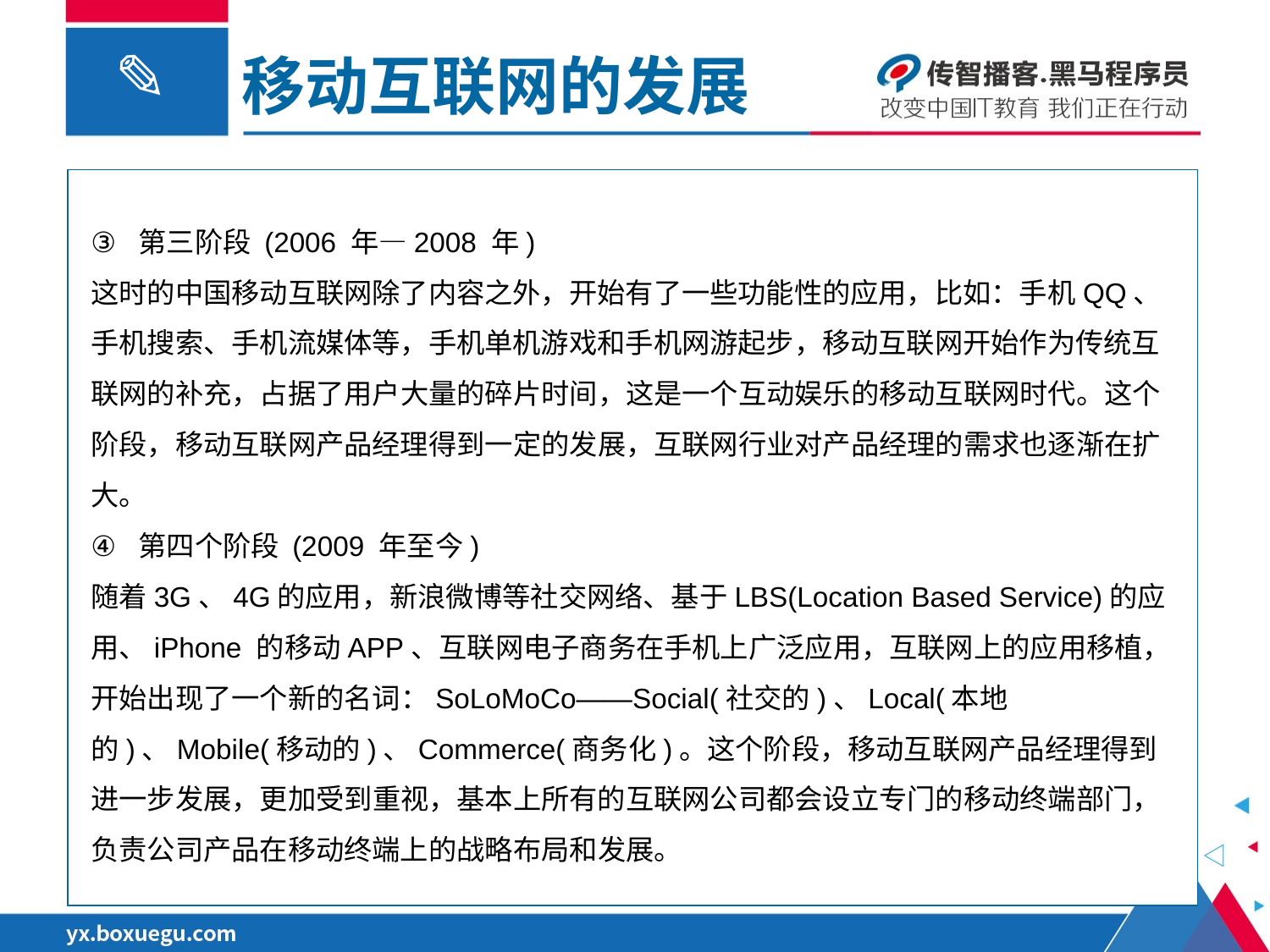

移动互联网的发展

第三阶段 (2006 年—2008 年)
这时的中国移动互联网除了内容之外，开始有了一些功能性的应用，比如：手机QQ、手机搜索、手机流媒体等，手机单机游戏和手机网游起步，移动互联网开始作为传统互联网的补充，占据了用户大量的碎片时间，这是一个互动娱乐的移动互联网时代。这个阶段，移动互联网产品经理得到一定的发展，互联网行业对产品经理的需求也逐渐在扩大。
第四个阶段 (2009 年至今)
随着3G、4G的应用，新浪微博等社交网络、基于LBS(Location Based Service)的应用、iPhone 的移动APP、互联网电子商务在手机上广泛应用，互联网上的应用移植，开始出现了一个新的名词：SoLoMoCo——Social(社交的)、Local(本地的)、Mobile(移动的)、Commerce(商务化)。这个阶段，移动互联网产品经理得到进一步发展，更加受到重视，基本上所有的互联网公司都会设立专门的移动终端部门，负责公司产品在移动终端上的战略布局和发展。